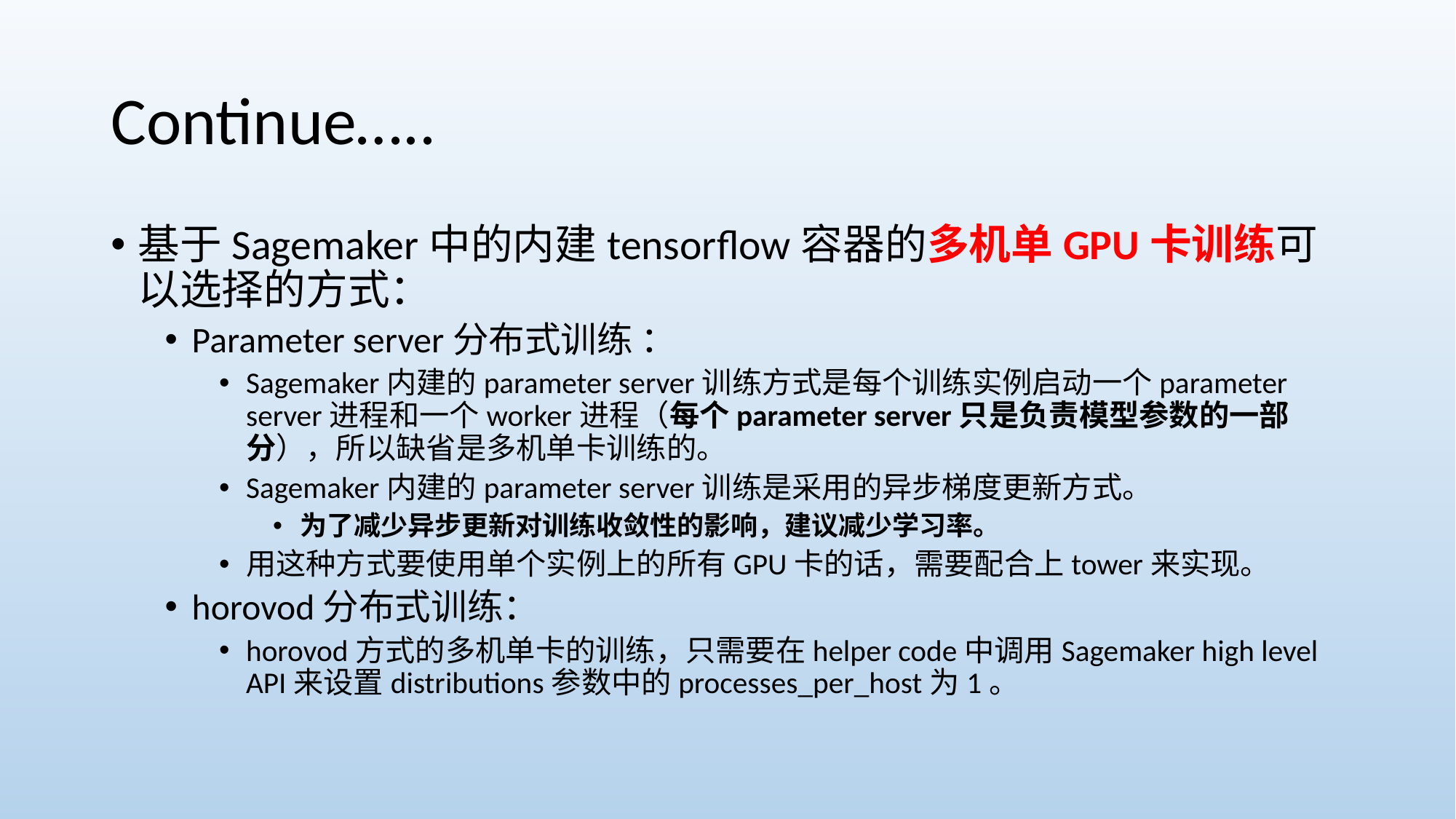

# Continue…..
基于Sagemaker中的内建tensorflow容器的多机单GPU卡训练可以选择的方式：
Parameter server分布式训练 ：
Sagemaker内建的parameter server训练方式是每个训练实例启动一个parameter server进程和一个worker进程（每个parameter server只是负责模型参数的一部分），所以缺省是多机单卡训练的。
Sagemaker内建的parameter server训练是采用的异步梯度更新方式。
为了减少异步更新对训练收敛性的影响，建议减少学习率。
用这种方式要使用单个实例上的所有GPU卡的话，需要配合上tower来实现。
horovod分布式训练：
horovod方式的多机单卡的训练，只需要在helper code中调用Sagemaker high level API来设置distributions参数中的processes_per_host为1。